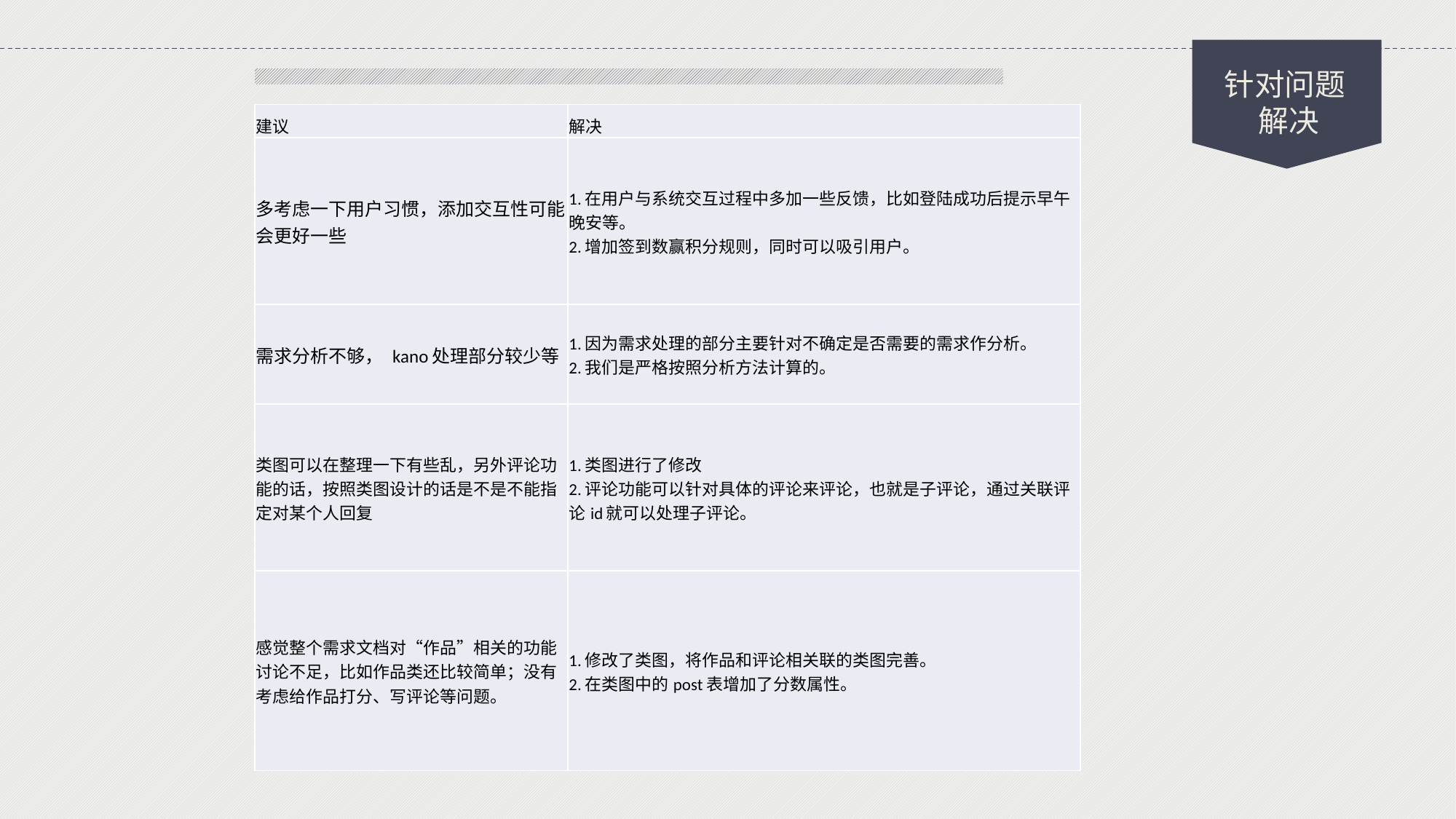

针对问题
    解决

| 建议 | 解决 |
| --- | --- |
| 多考虑一下用户习惯，添加交互性可能会更好一些 | 1.在用户与系统交互过程中多加一些反馈，比如登陆成功后提示早午晚安等。 2.增加签到数赢积分规则，同时可以吸引用户。 |
| 需求分析不够， kano处理部分较少等 | 1.因为需求处理的部分主要针对不确定是否需要的需求作分析。 2.我们是严格按照分析方法计算的。 |
| 类图可以在整理一下有些乱，另外评论功能的话，按照类图设计的话是不是不能指定对某个人回复 | 1.类图进行了修改 2.评论功能可以针对具体的评论来评论，也就是子评论，通过关联评论id就可以处理子评论。 |
| 感觉整个需求文档对“作品”相关的功能讨论不足，比如作品类还比较简单；没有考虑给作品打分、写评论等问题。 | 1.修改了类图，将作品和评论相关联的类图完善。 2.在类图中的post表增加了分数属性。 |